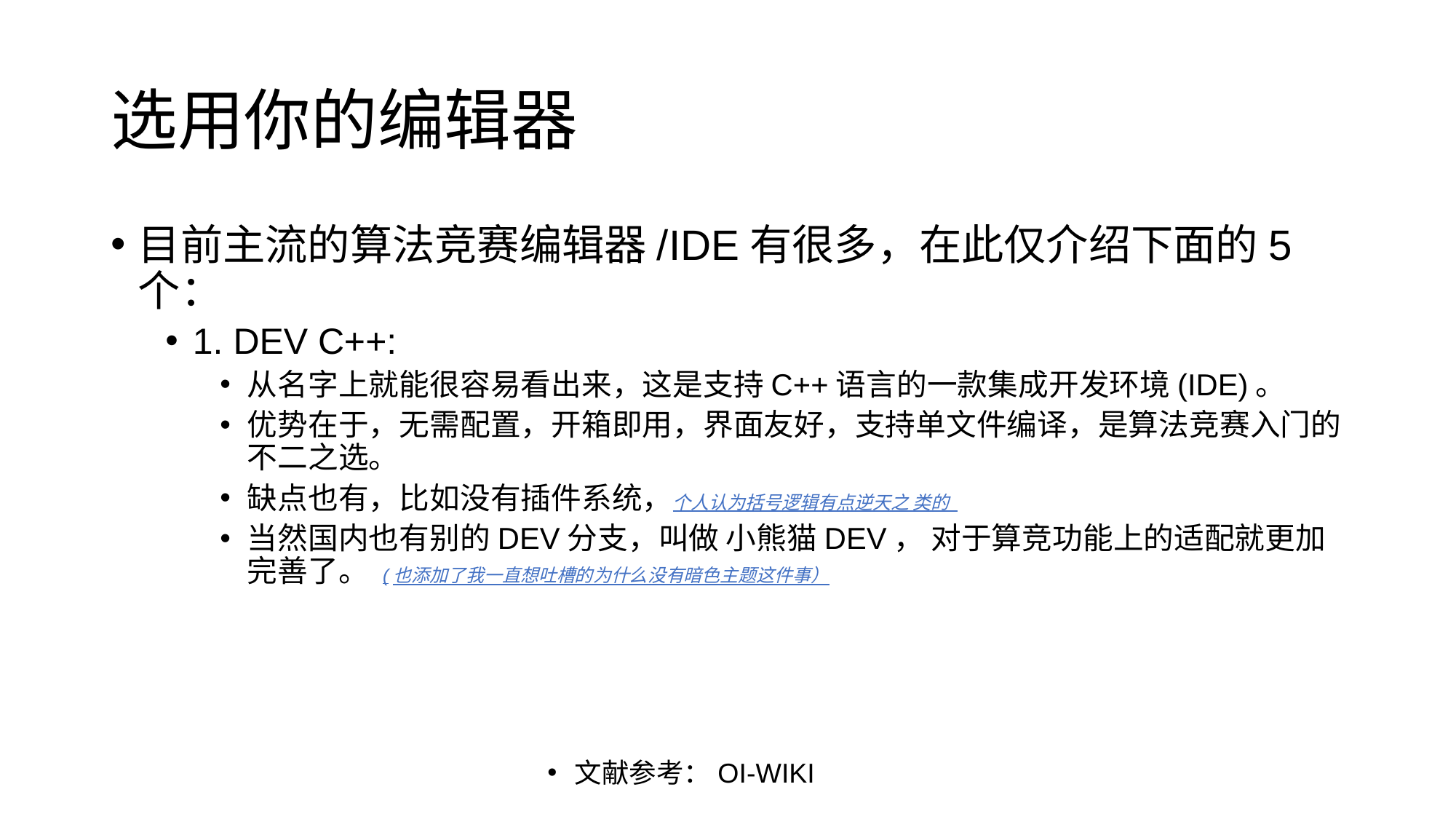

# 选用你的编辑器
目前主流的算法竞赛编辑器/IDE有很多，在此仅介绍下面的5个：
1. DEV C++:
从名字上就能很容易看出来，这是支持C++语言的一款集成开发环境(IDE)。
优势在于，无需配置，开箱即用，界面友好，支持单文件编译，是算法竞赛入门的不二之选。
缺点也有，比如没有插件系统，个人认为括号逻辑有点逆天之 类的
当然国内也有别的DEV分支，叫做 小熊猫DEV， 对于算竞功能上的适配就更加完善了。 (也添加了我一直想吐槽的为什么没有暗色主题这件事）

文献参考：OI-WIKI